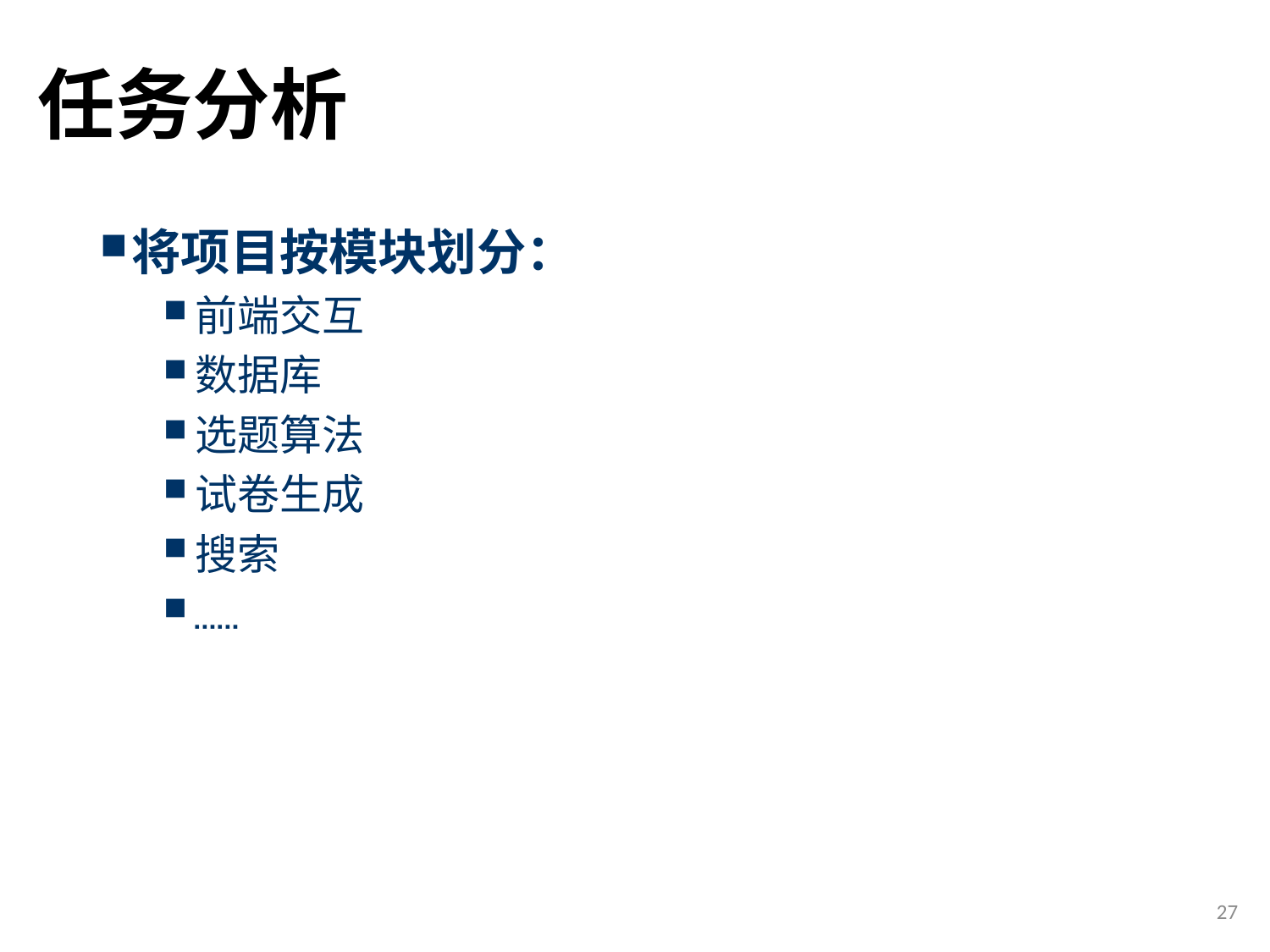

# 任务分析
将项目按模块划分：
前端交互
数据库
选题算法
试卷生成
搜索
……
27